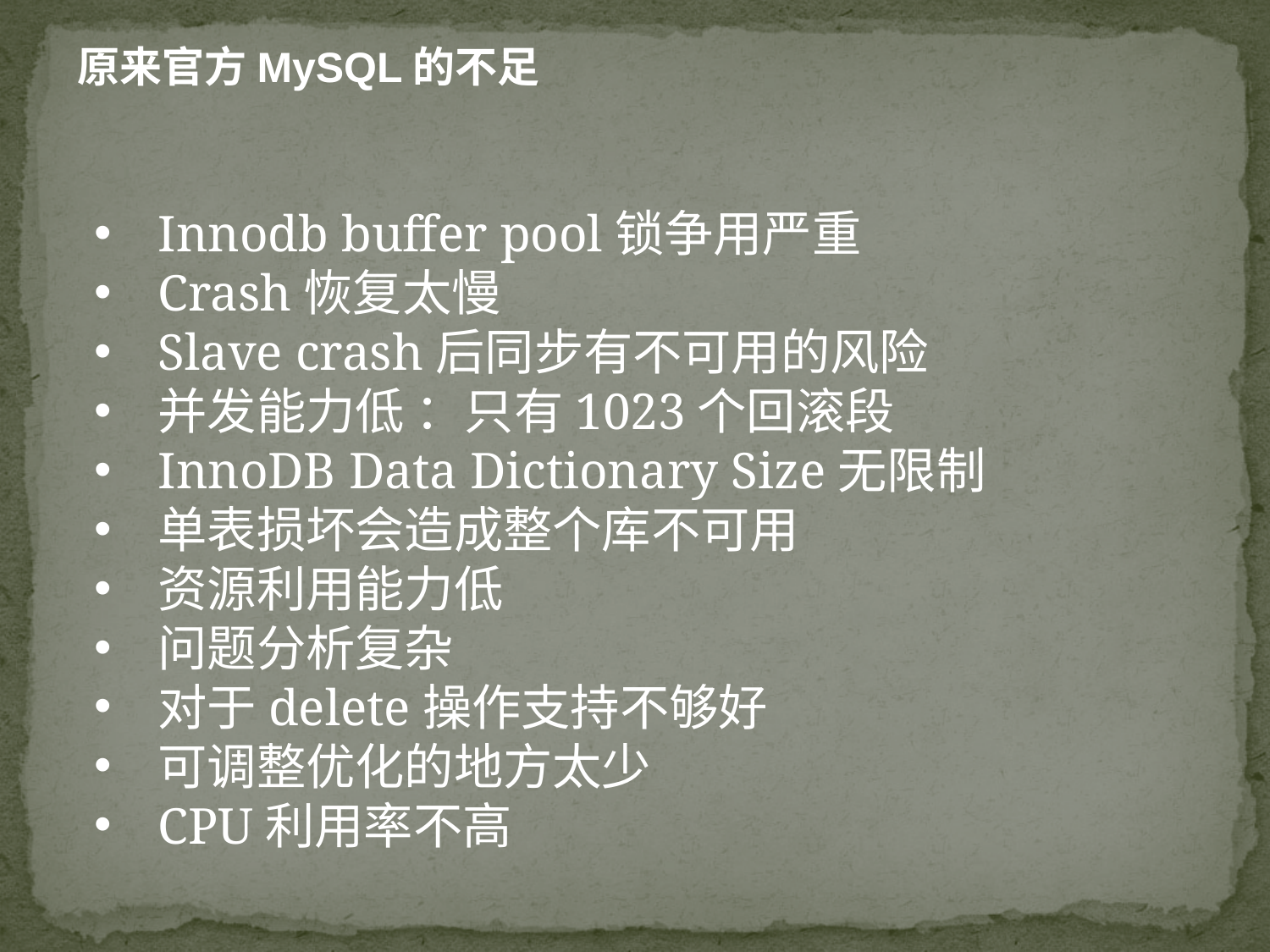

原来官方MySQL的不足
Innodb buffer pool锁争用严重
Crash恢复太慢
Slave crash后同步有不可用的风险
并发能力低 ：只有1023个回滚段
InnoDB Data Dictionary Size无限制
单表损坏会造成整个库不可用
资源利用能力低
问题分析复杂
对于delete操作支持不够好
可调整优化的地方太少
CPU利用率不高